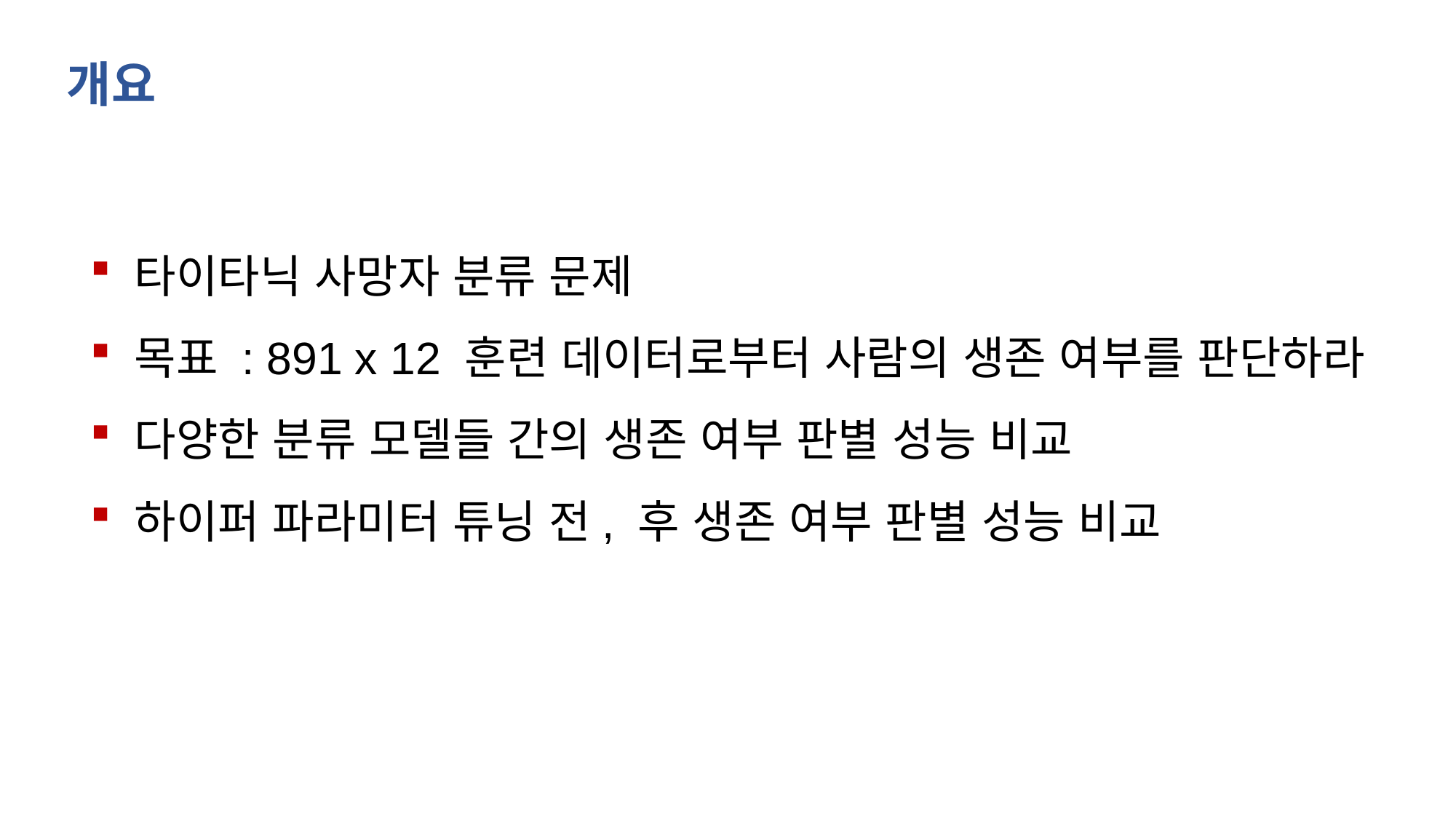

개요
 타이타닉 사망자 분류 문제
 목표 : 891 x 12 훈련 데이터로부터 사람의 생존 여부를 판단하라
 다양한 분류 모델들 간의 생존 여부 판별 성능 비교
 하이퍼 파라미터 튜닝 전, 후 생존 여부 판별 성능 비교